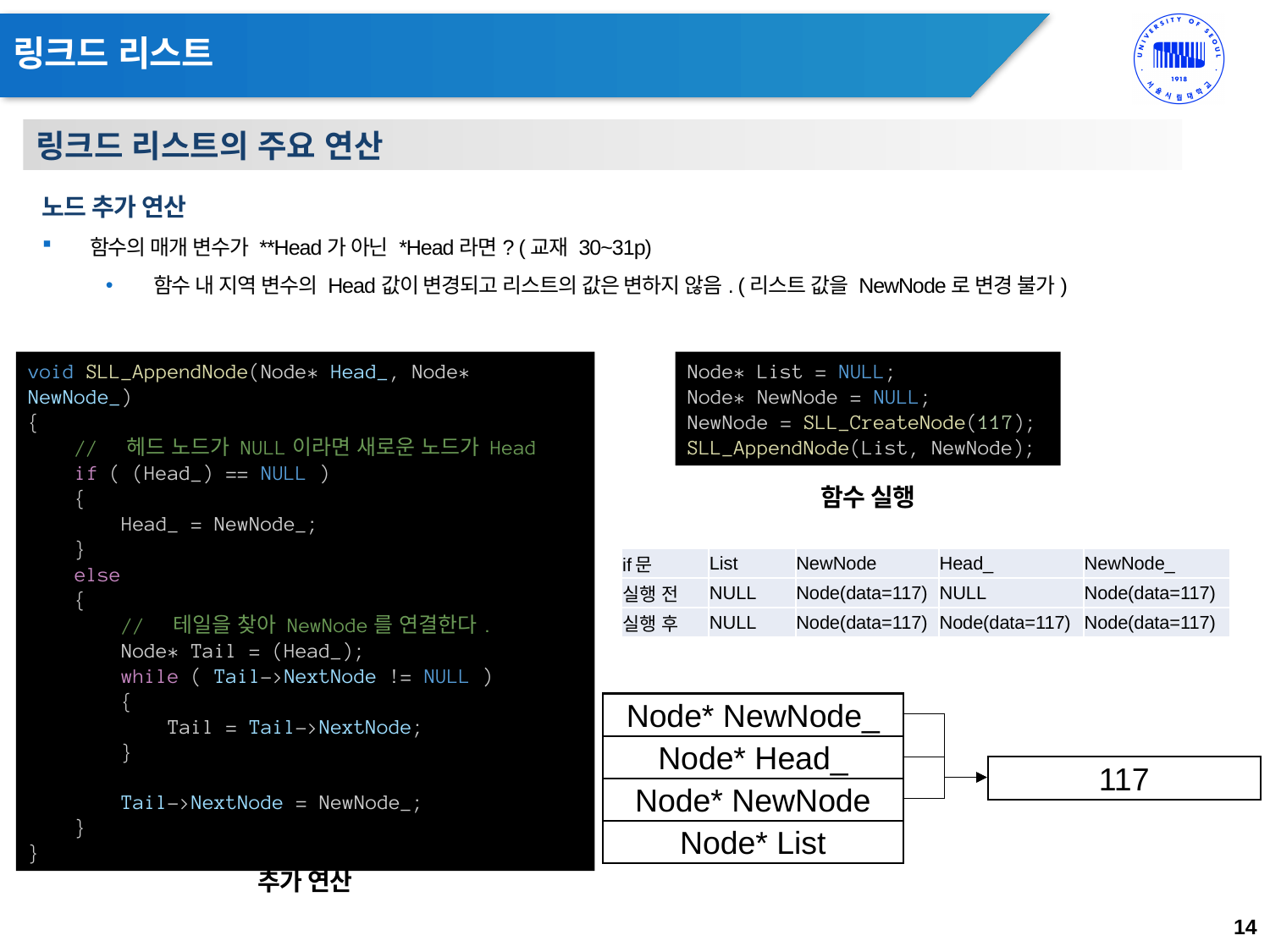

# 링크드 리스트
링크드 리스트의 주요 연산
노드 추가 연산
함수의 매개 변수가 **Head가 아닌 *Head라면? (교재 30~31p)
함수 내 지역 변수의 Head값이 변경되고 리스트의 값은 변하지 않음. (리스트 값을 NewNode로 변경 불가)
void SLL_AppendNode(Node* Head_, Node* NewNode_)
{
    //  헤드 노드가 NULL이라면 새로운 노드가 Head
    if ( (Head_) == NULL )
    {
        Head_ = NewNode_;
    }
    else
    {
        //  테일을 찾아 NewNode를 연결한다.
        Node* Tail = (Head_);
        while ( Tail->NextNode != NULL )
        {
            Tail = Tail->NextNode;
        }
        Tail->NextNode = NewNode_;
    }
}
Node* List = NULL;
Node* NewNode = NULL;
NewNode = SLL_CreateNode(117);
SLL_AppendNode(List, NewNode);
함수 실행
| if문 | List | NewNode | Head\_ | NewNode\_ |
| --- | --- | --- | --- | --- |
| 실행 전 | NULL | Node(data=117) | NULL | Node(data=117) |
| 실행 후 | NULL | Node(data=117) | Node(data=117) | Node(data=117) |
Node* NewNode_
Node* Head_
117
Node* NewNode
Node* List
추가 연산
14